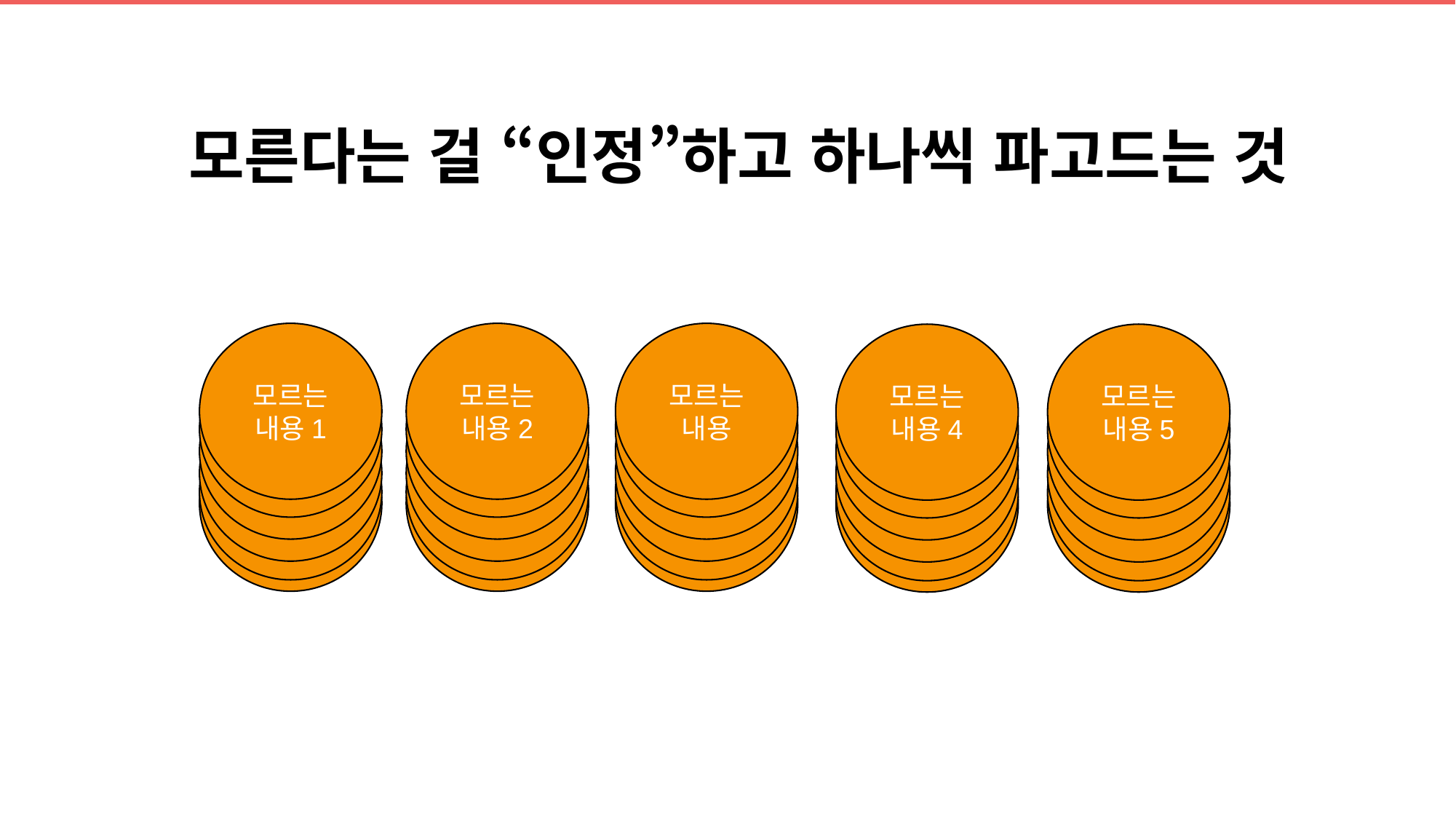

# 모른다는 걸 “인정”하고 하나씩 파고드는 것

모르는 내용1
모르는 내용2
모르는 내용
모르는 내용4
모르는 내용5
모르는 내용1
모르는 내용2
모르는 내용
모르는 내용4
모르는 내용5
모르는 내용1
모르는 내용2
모르는 내용
모르는 내용4
모르는 내용5
모르는 내용1
모르는 내용2
모르는 내용
모르는 내용4
모르는 내용5
모르는 내용1
모르는 내용2
모르는 내용
모르는 내용4
모르는 내용5
모르는 내용1
모르는 내용2
모르는 내용
모르는 내용4
모르는 내용5